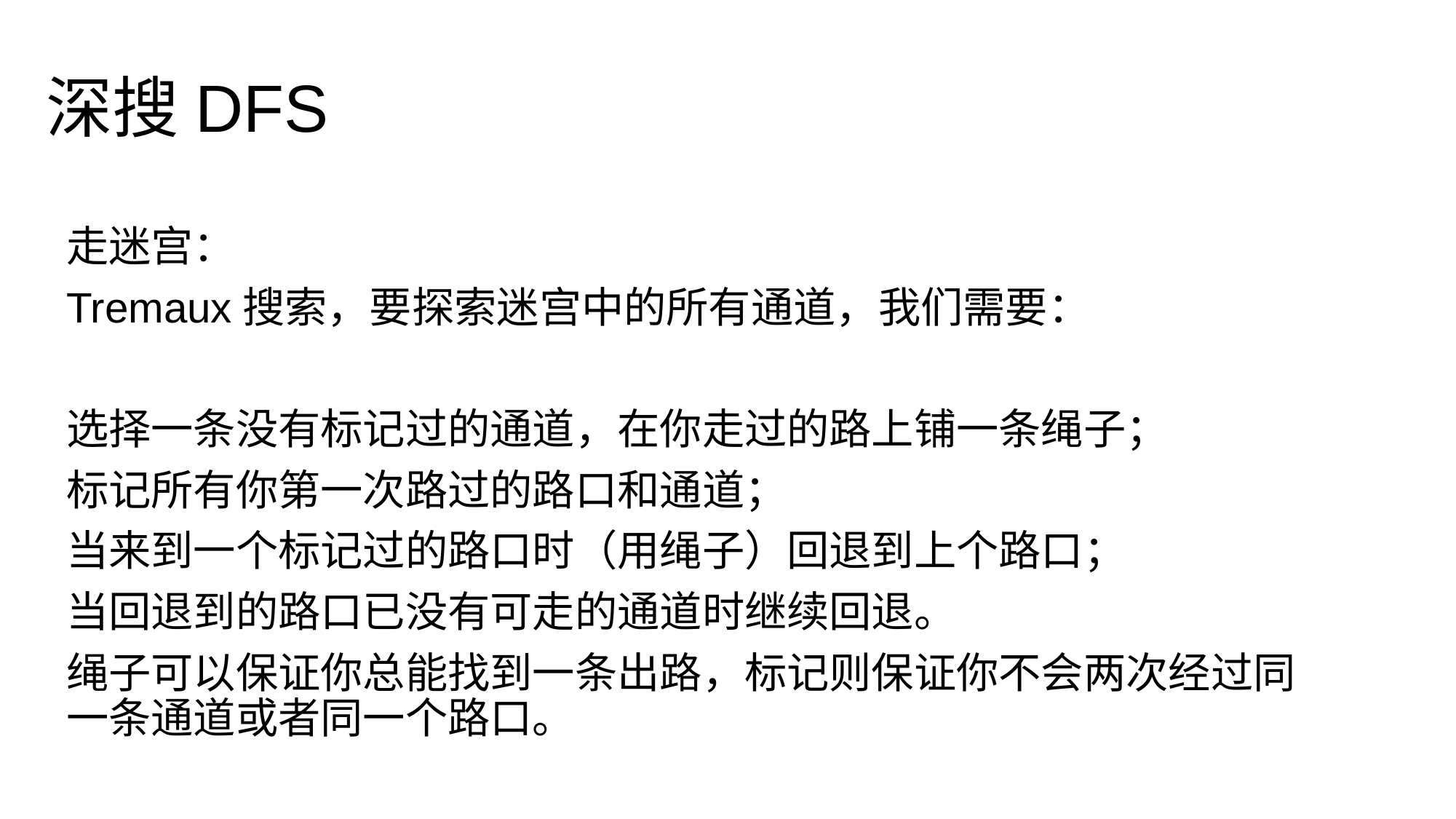

# 深搜DFS
走迷宫：
Tremaux搜索，要探索迷宫中的所有通道，我们需要：

选择一条没有标记过的通道，在你走过的路上铺一条绳子；
标记所有你第一次路过的路口和通道；
当来到一个标记过的路口时（用绳子）回退到上个路口；
当回退到的路口已没有可走的通道时继续回退。
绳子可以保证你总能找到一条出路，标记则保证你不会两次经过同一条通道或者同一个路口。